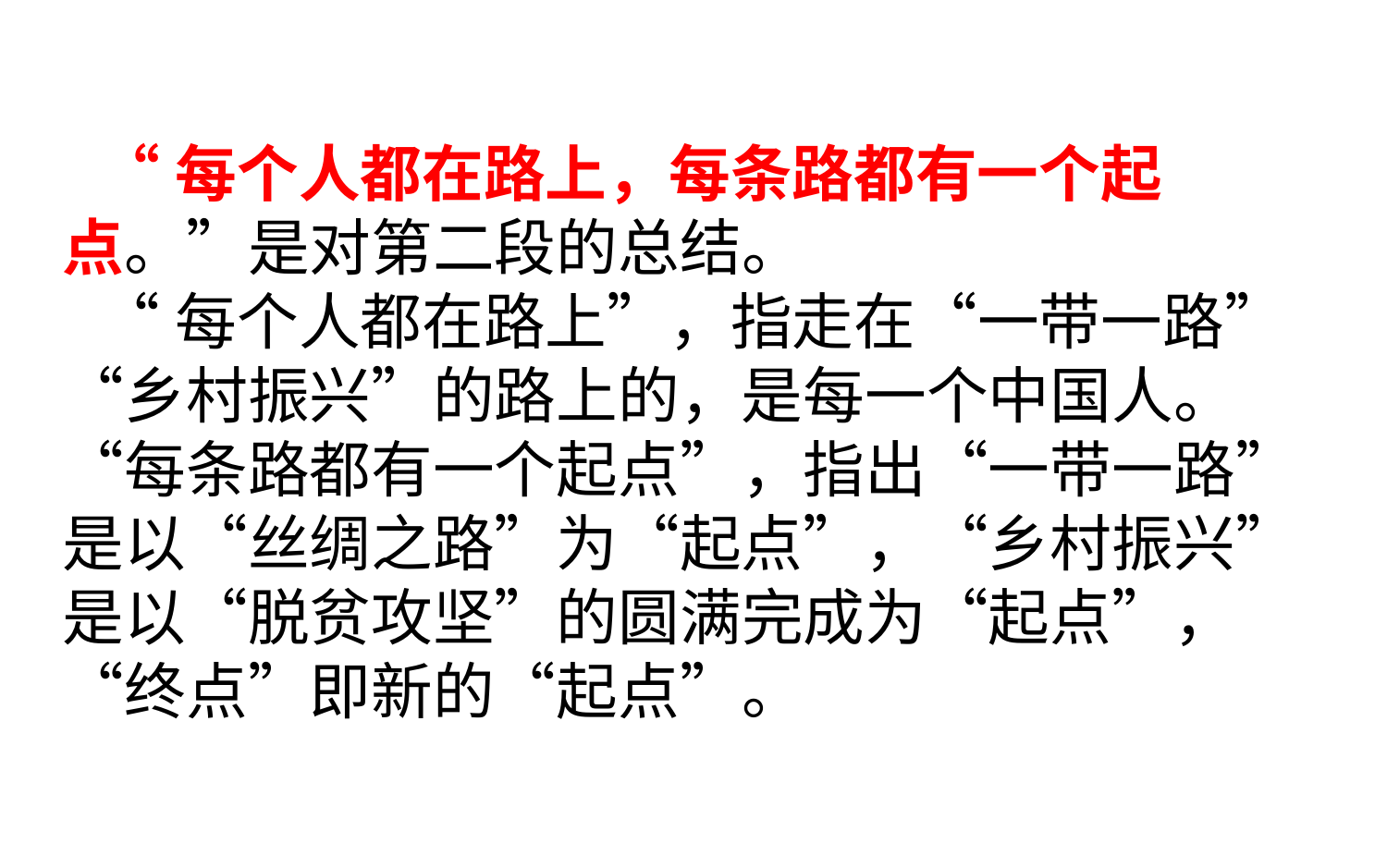

“每个人都在路上，每条路都有一个起点。”是对第二段的总结。
“每个人都在路上”，指走在“一带一路”“乡村振兴”的路上的，是每一个中国人。“每条路都有一个起点”，指出“一带一路”是以“丝绸之路”为“起点”，“乡村振兴”是以“脱贫攻坚”的圆满完成为“起点”，“终点”即新的“起点”。